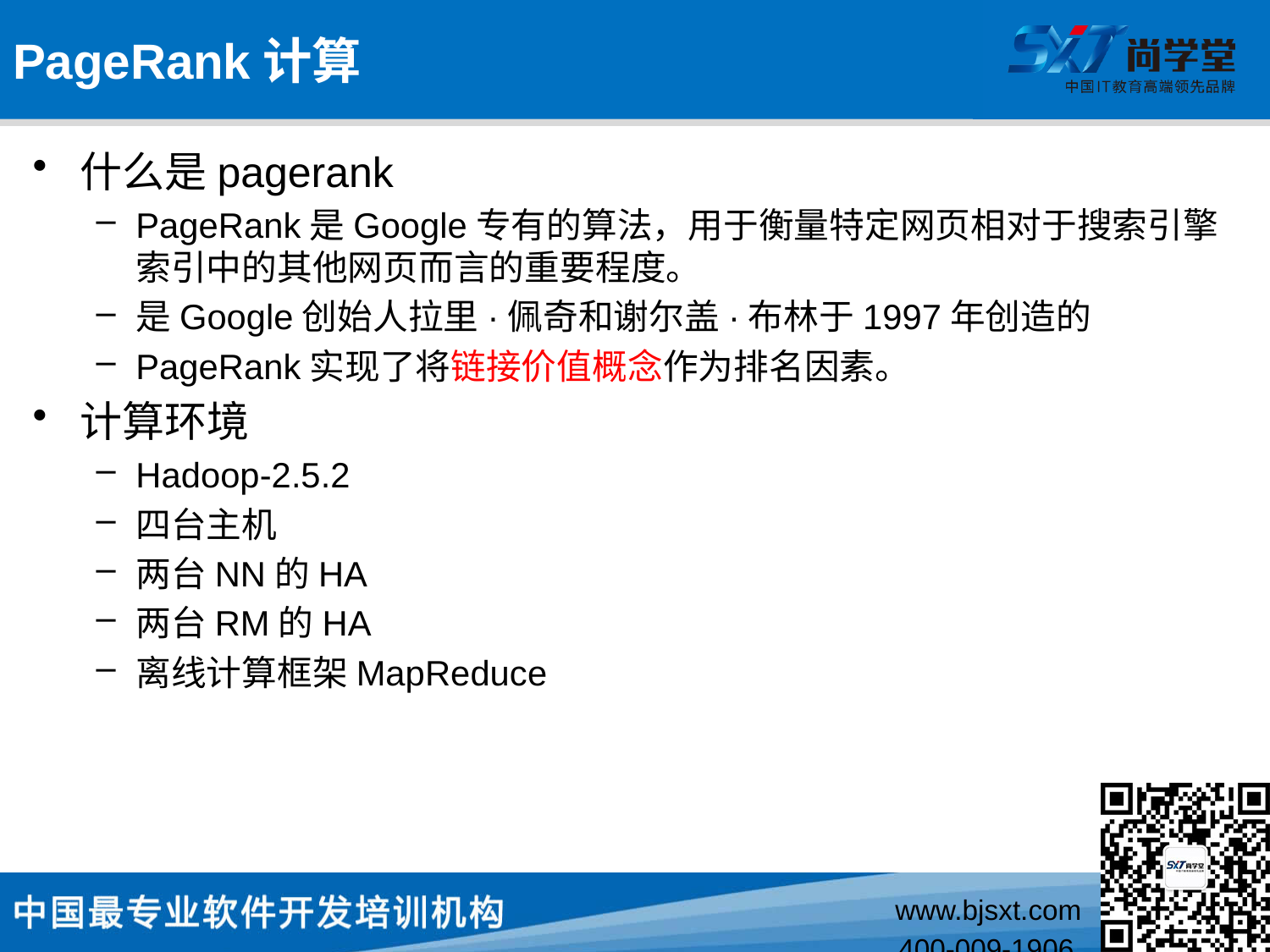

# PageRank计算
什么是pagerank
PageRank是Google专有的算法，用于衡量特定网页相对于搜索引擎索引中的其他网页而言的重要程度。
是Google创始人拉里·佩奇和谢尔盖·布林于1997年创造的
PageRank实现了将链接价值概念作为排名因素。
计算环境
Hadoop-2.5.2
四台主机
两台NN的HA
两台RM的HA
离线计算框架MapReduce